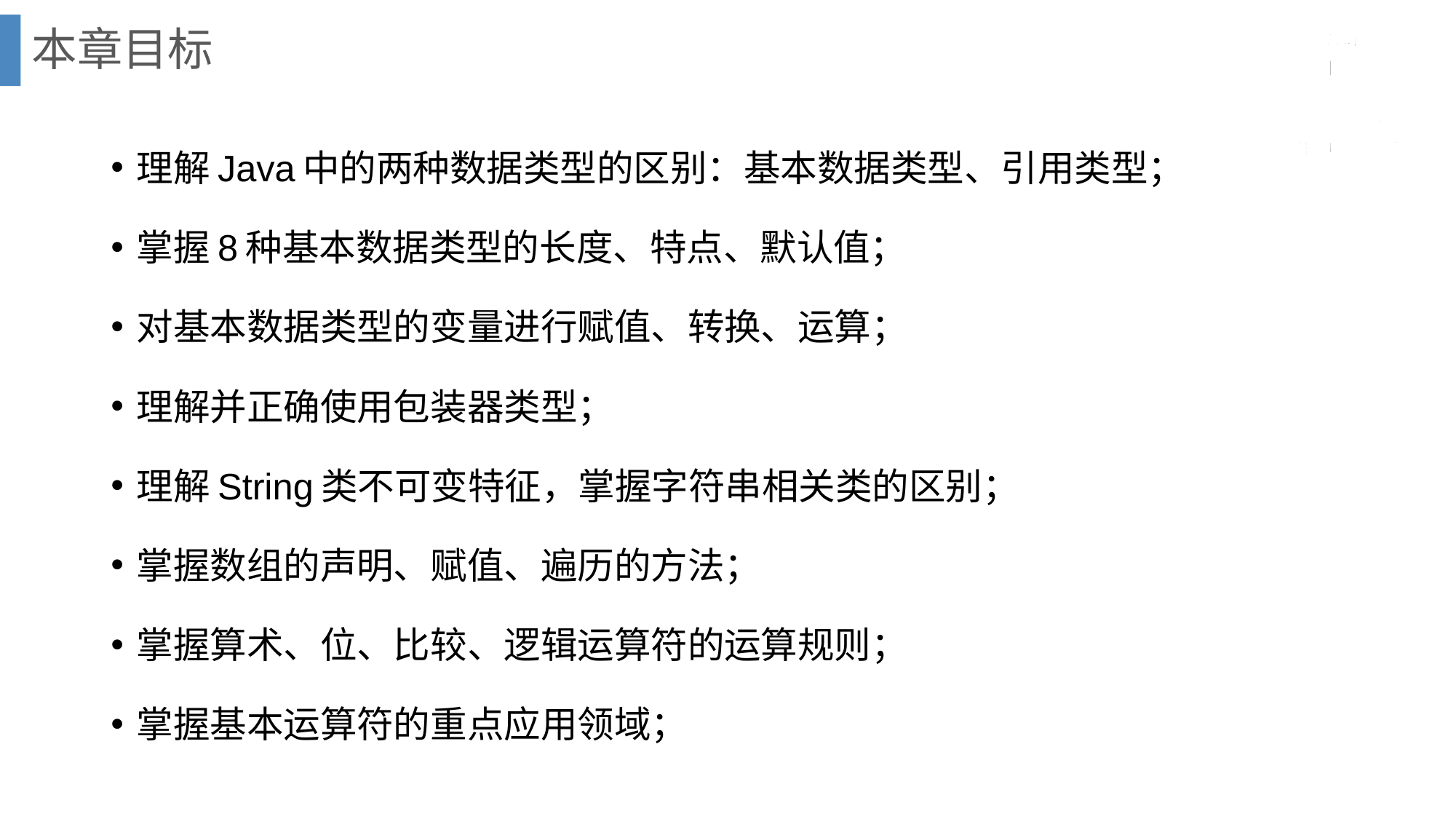

# 本章目标
理解Java中的两种数据类型的区别：基本数据类型、引用类型；
掌握8种基本数据类型的长度、特点、默认值；
对基本数据类型的变量进行赋值、转换、运算；
理解并正确使用包装器类型；
理解String类不可变特征，掌握字符串相关类的区别；
掌握数组的声明、赋值、遍历的方法；
掌握算术、位、比较、逻辑运算符的运算规则；
掌握基本运算符的重点应用领域；